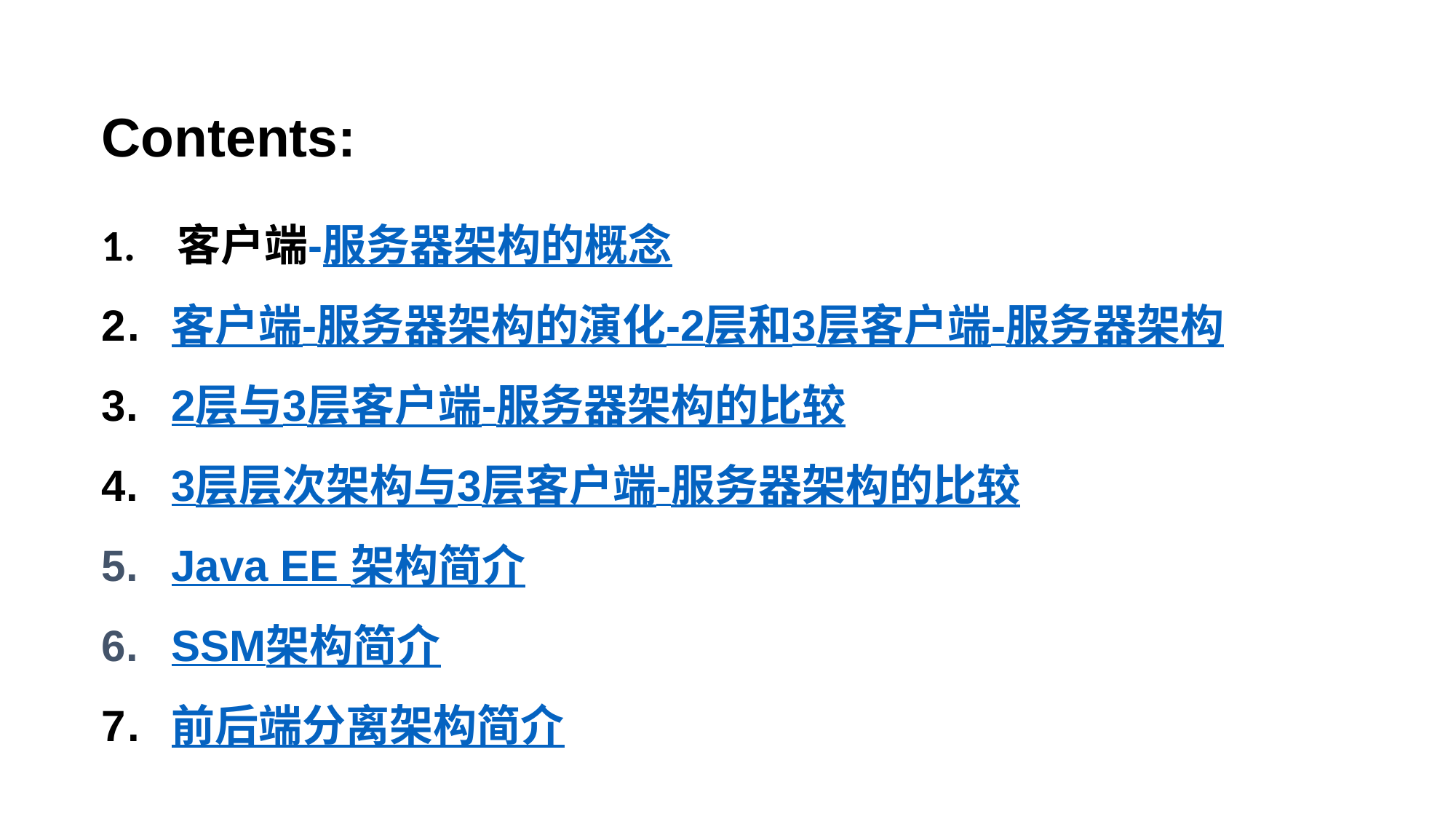

# Contents:
1.   客户端-服务器架构的概念
客户端-服务器架构的演化-2层和3层客户端-服务器架构
2层与3层客户端-服务器架构的比较
3层层次架构与3层客户端-服务器架构的比较
Java EE 架构简介
SSM架构简介
前后端分离架构简介